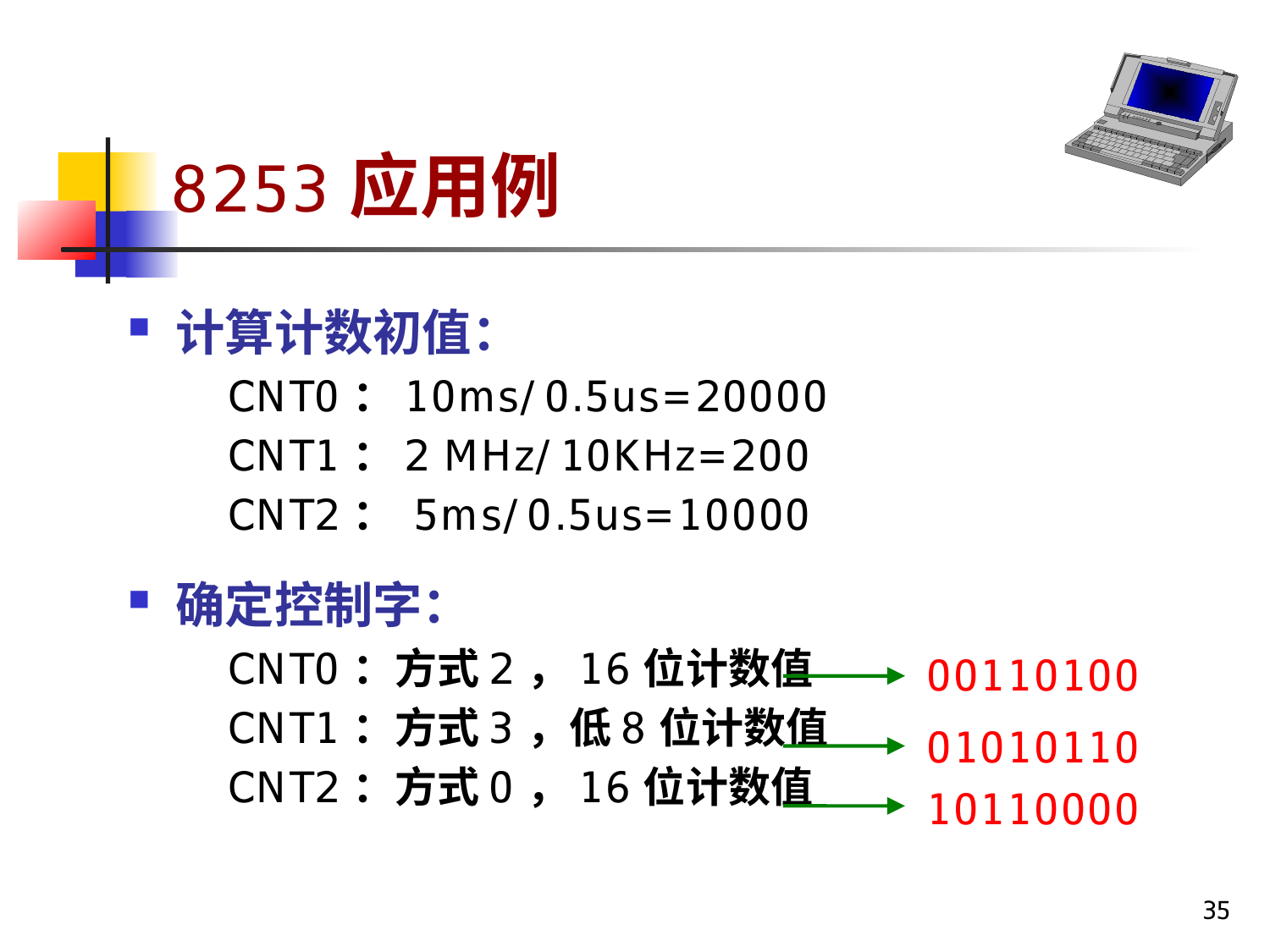

8253应用例
计算计数初值：
   CNT0：10ms/0.5us=20000
   CNT1：2 MHz/10KHz=200
   CNT2： 5ms/0.5us=10000
确定控制字：
   CNT0：方式2，16位计数值
   CNT1：方式3，低8位计数值
   CNT2：方式0，16位计数值
00110100

01010110

10110000

35